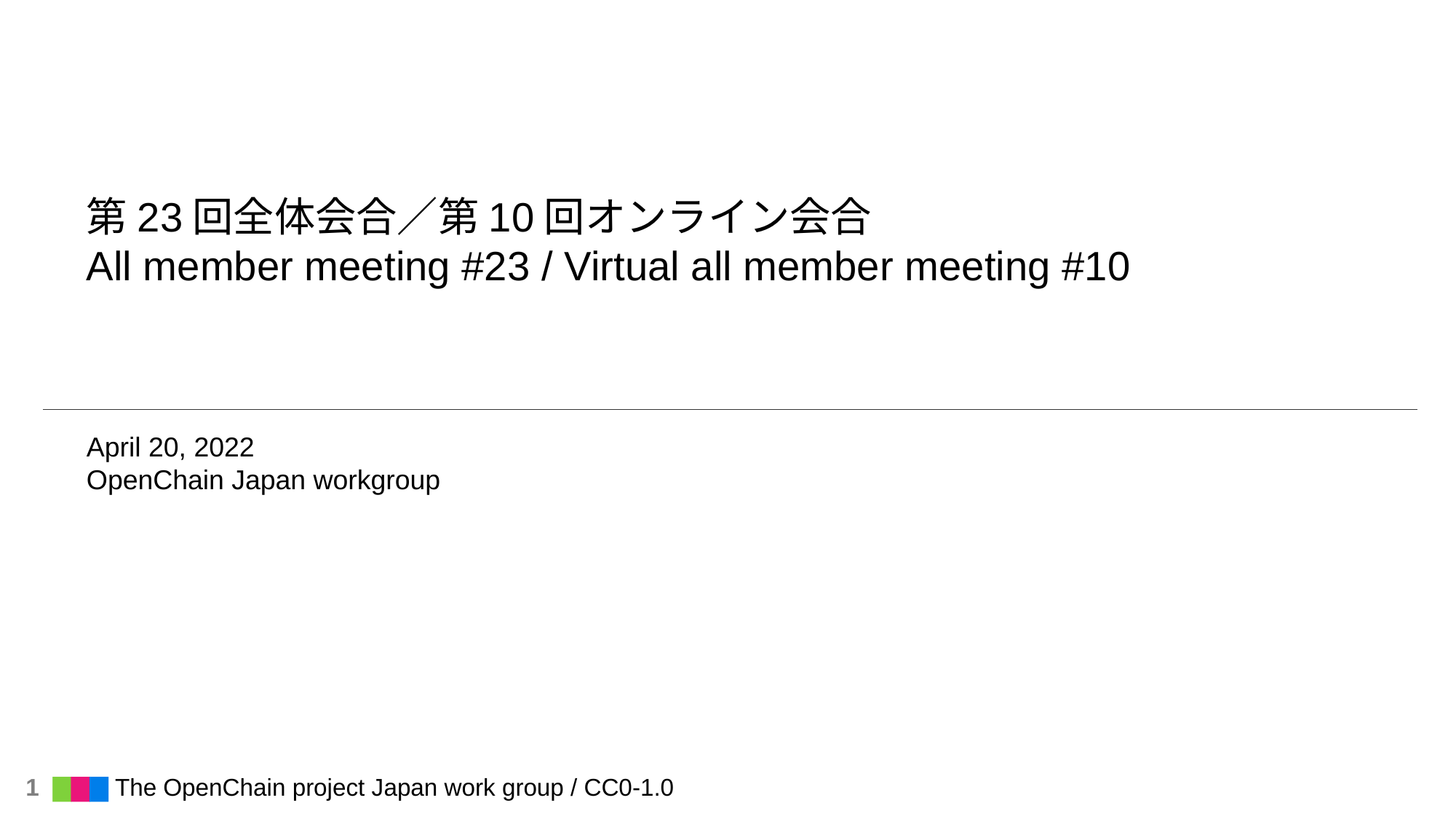

# 第23回全体会合／第10回オンライン会合 All member meeting #23 / Virtual all member meeting #10
April 20, 2022
OpenChain Japan workgroup